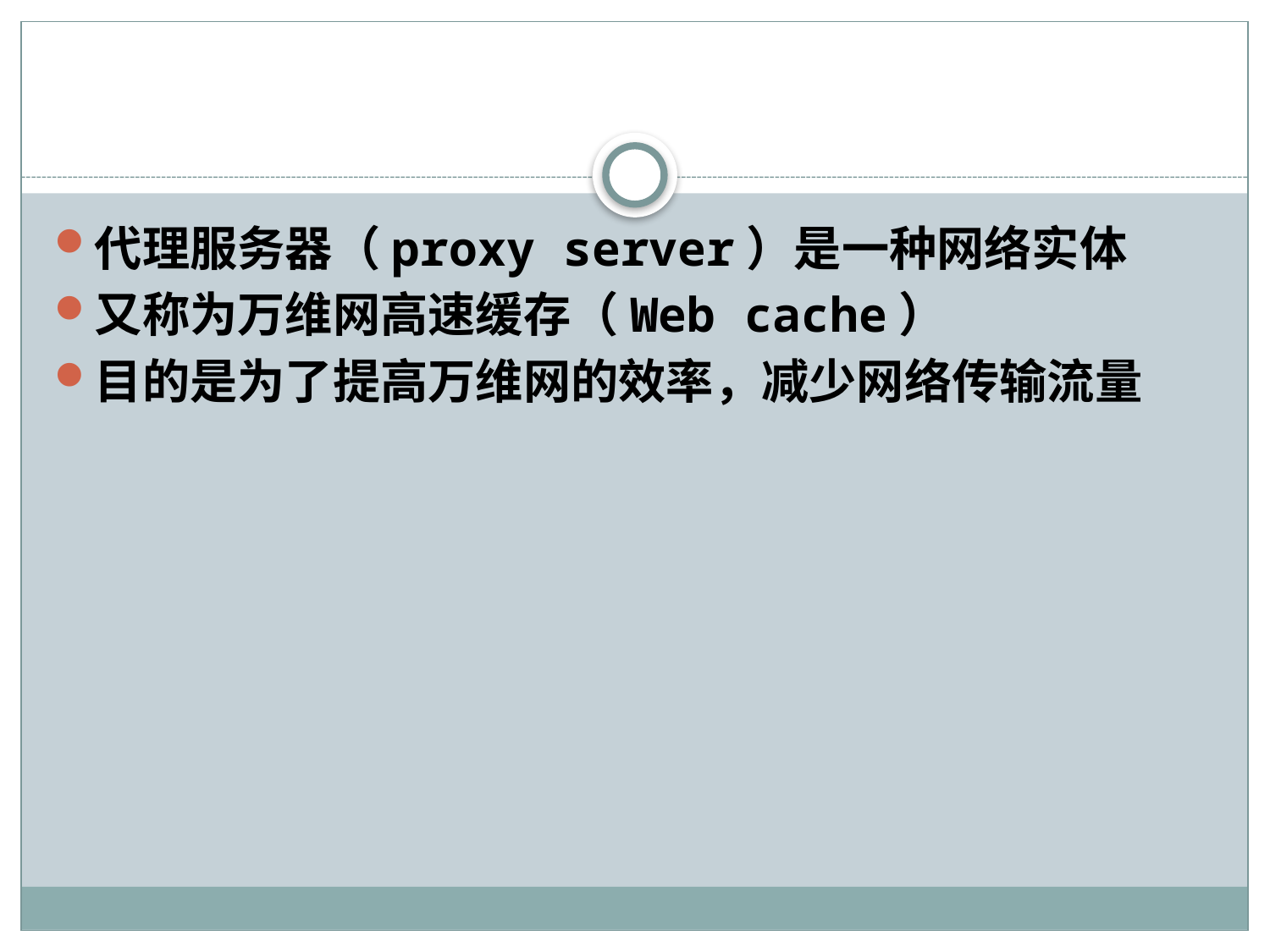

#
代理服务器（proxy server）是一种网络实体
又称为万维网高速缓存（Web cache）
目的是为了提高万维网的效率，减少网络传输流量